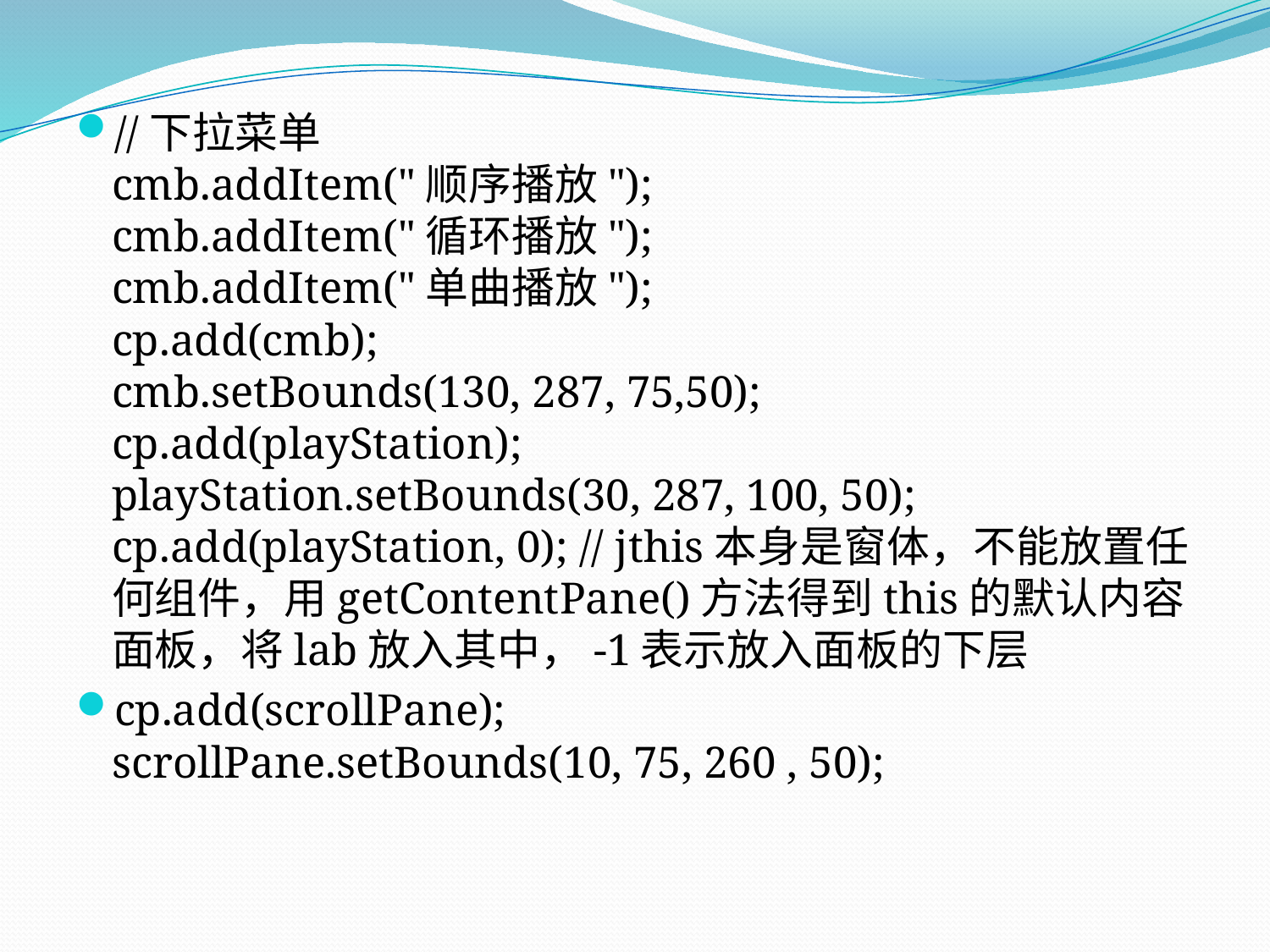

//下拉菜单
cmb.addItem("顺序播放");
cmb.addItem("循环播放");
cmb.addItem("单曲播放");
cp.add(cmb);
cmb.setBounds(130, 287, 75,50);
cp.add(playStation);
playStation.setBounds(30, 287, 100, 50);
cp.add(playStation, 0); // jthis本身是窗体，不能放置任何组件，用getContentPane()方法得到this的默认内容面板，将lab放入其中，-1表示放入面板的下层
cp.add(scrollPane);
scrollPane.setBounds(10, 75, 260 , 50);